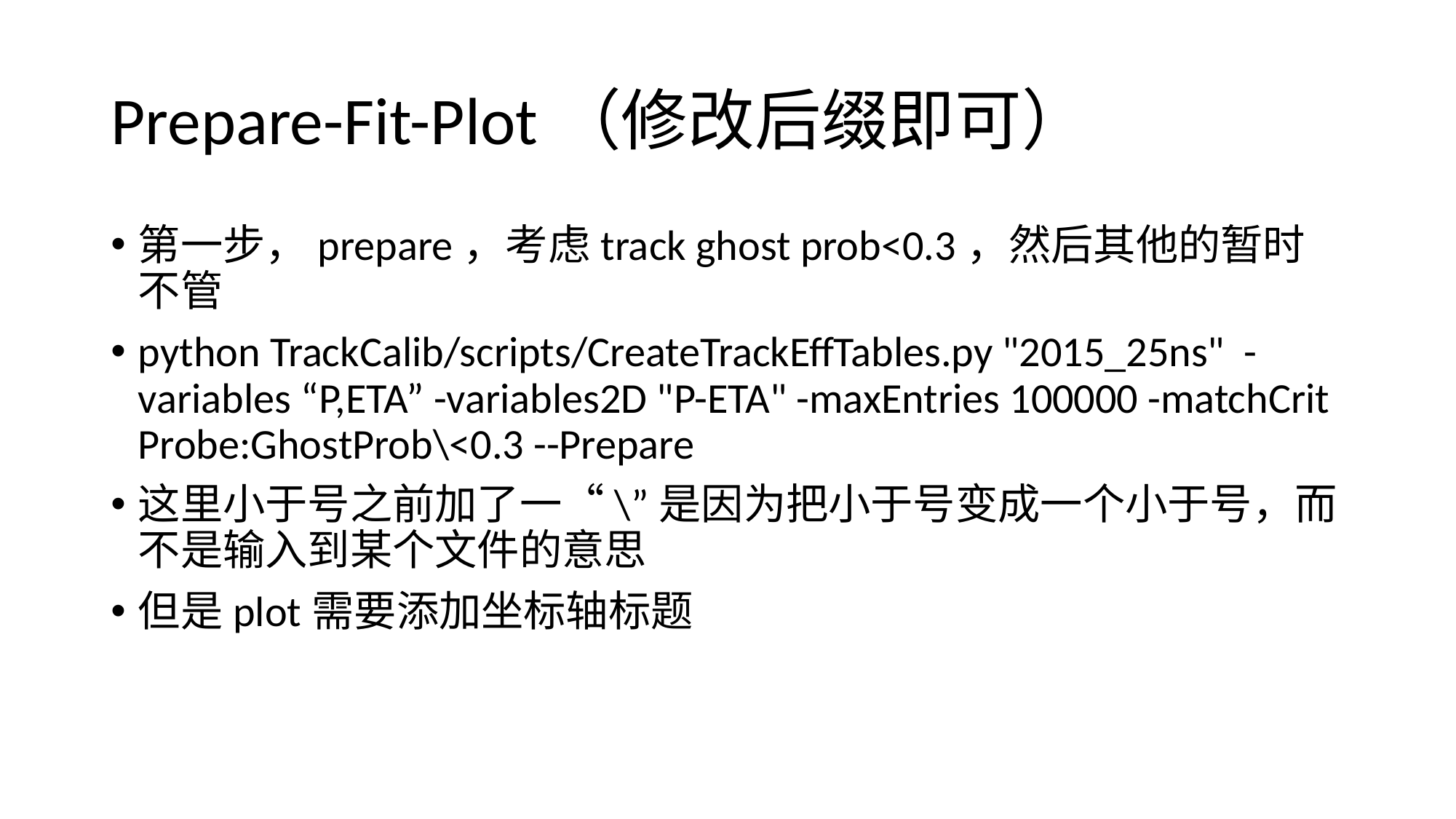

# Prepare-Fit-Plot（修改后缀即可）
第一步，prepare，考虑track ghost prob<0.3，然后其他的暂时不管
python TrackCalib/scripts/CreateTrackEffTables.py "2015_25ns"  -variables “P,ETA” -variables2D "P-ETA" -maxEntries 100000 -matchCrit Probe:GhostProb\<0.3 --Prepare
这里小于号之前加了一“\”是因为把小于号变成一个小于号，而不是输入到某个文件的意思
但是plot需要添加坐标轴标题